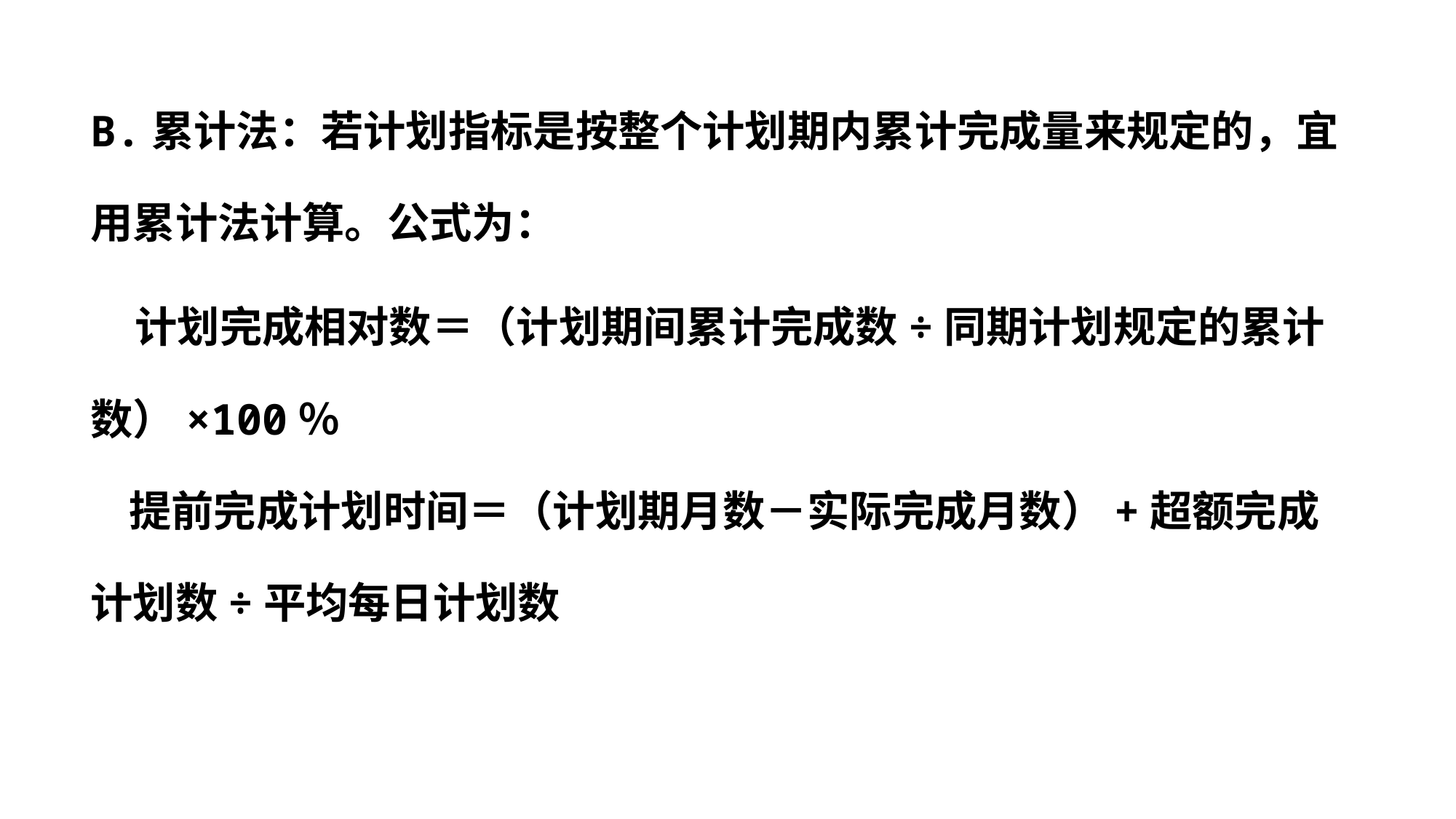

B.累计法：若计划指标是按整个计划期内累计完成量来规定的，宜用累计法计算。公式为：
    计划完成相对数＝（计划期间累计完成数÷同期计划规定的累计数）×100％
    提前完成计划时间＝（计划期月数－实际完成月数）+超额完成计划数÷平均每日计划数